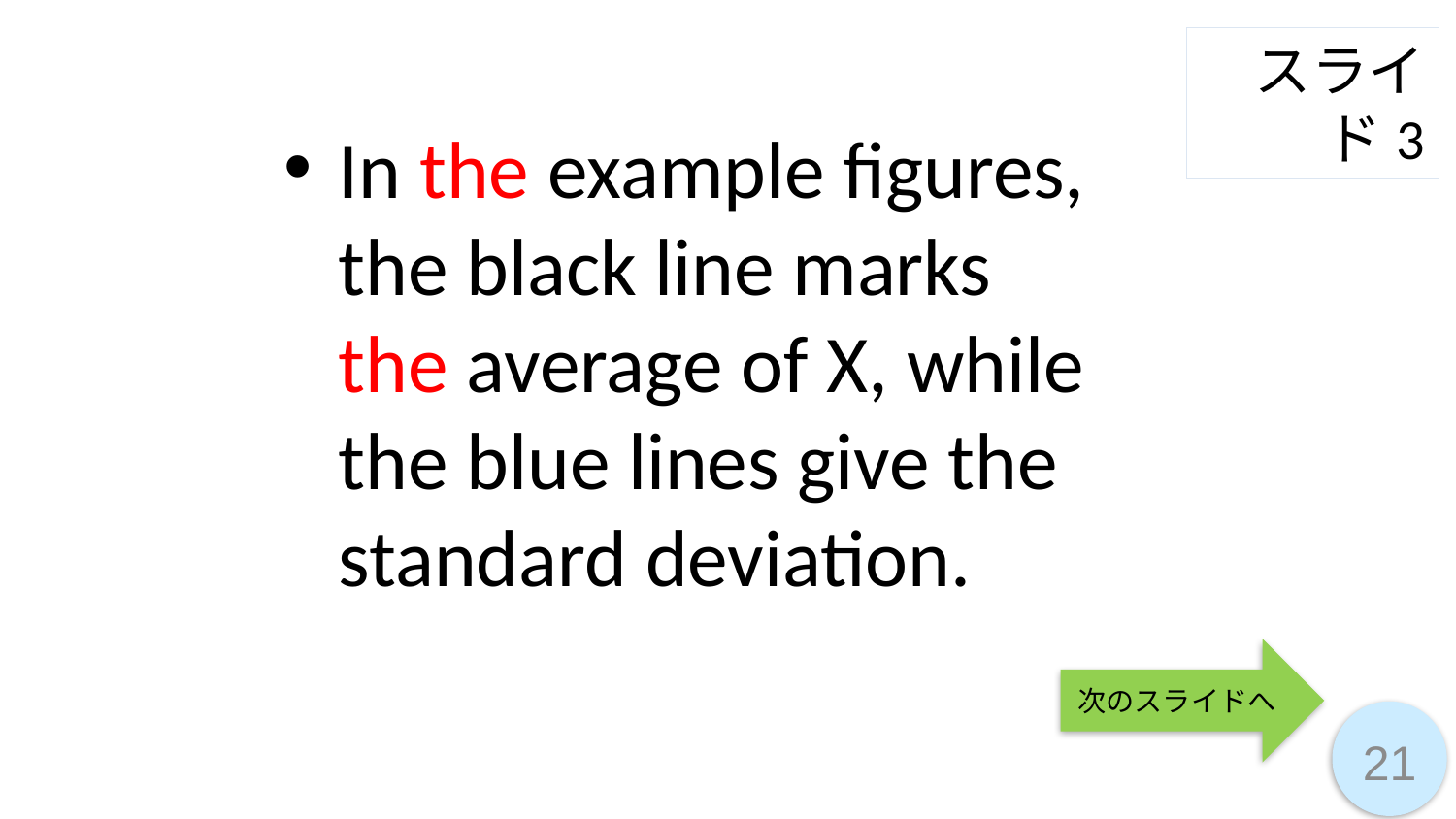

スライド3
In the example figures, the black line marks
the average of X, while the blue lines give the standard deviation.
次のスライドへ
21